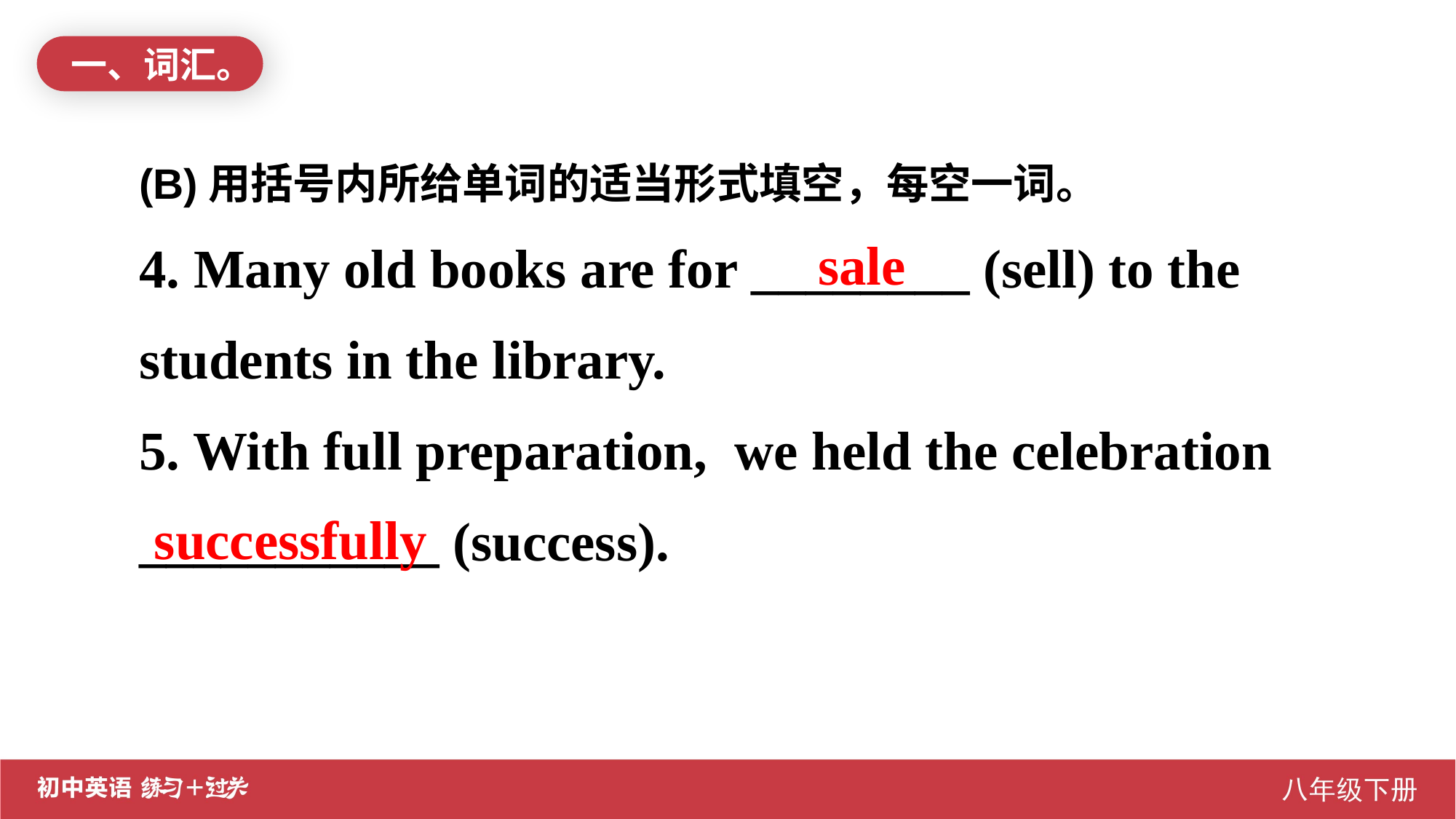

一、词汇。
(B)用括号内所给单词的适当形式填空，每空一词。
4. Many old books are for ________ (sell) to the students in the library.
5. With full preparation,  we held the celebration ___________ (success).
sale
successfully